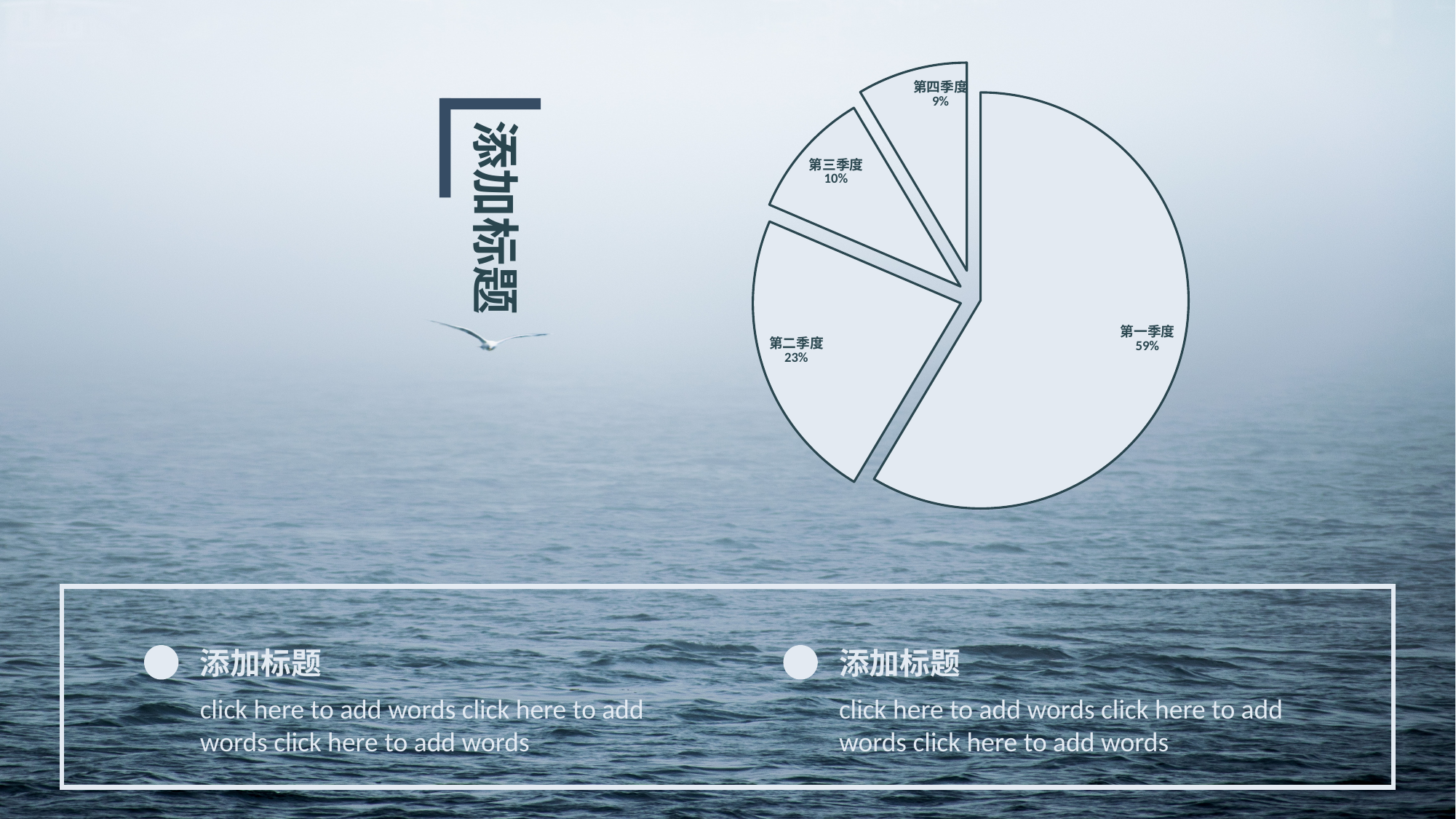

### Chart

| Category | 销售额 |
|---|---|
| 第一季度 | 8.2 |
| 第二季度 | 3.2 |
| 第三季度 | 1.4 |
| 第四季度 | 1.2 |
添加标题

添加标题

click here to add words click here to add words click here to add words
添加标题

click here to add words click here to add words click here to add words